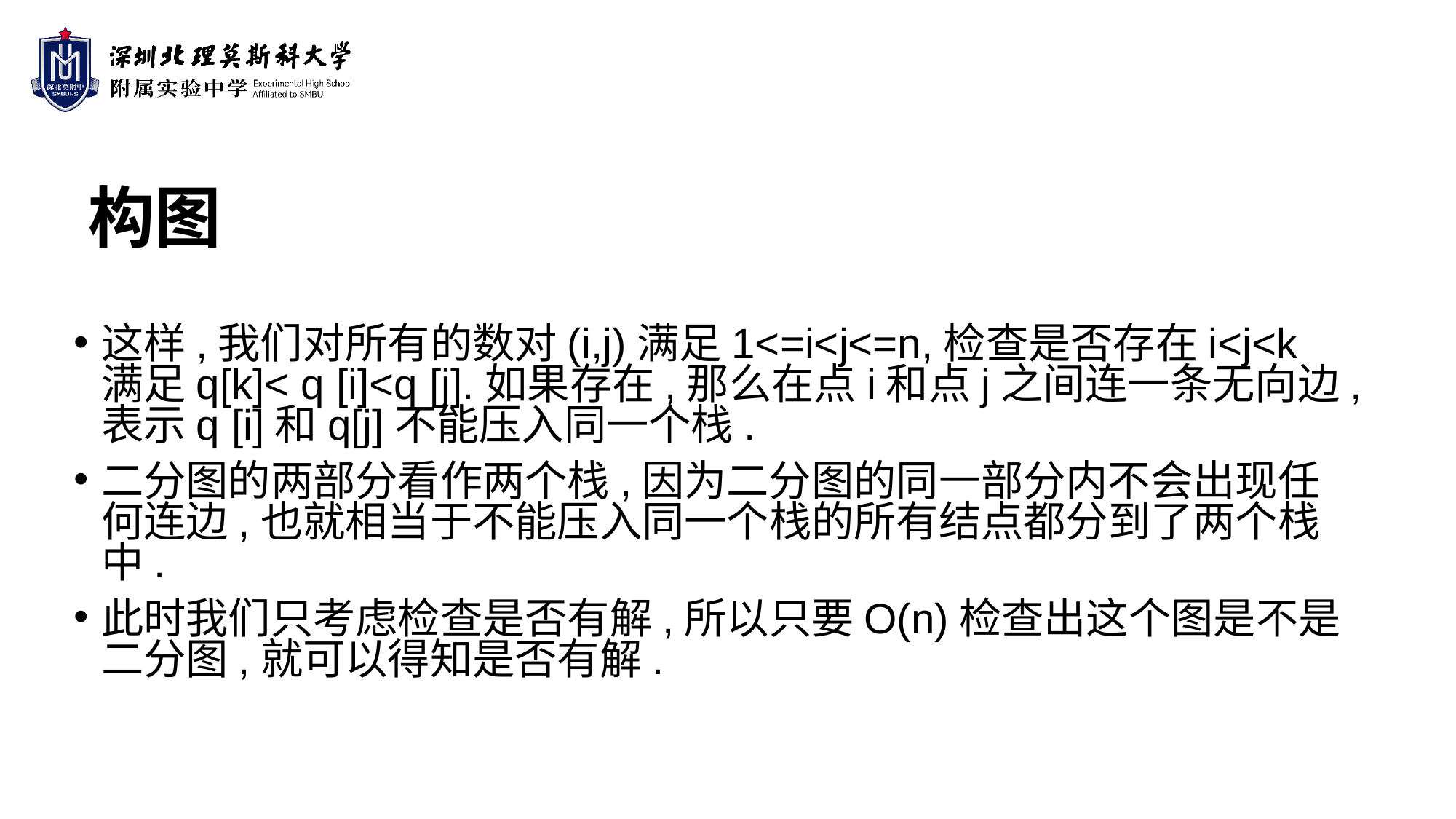

构图
这样,我们对所有的数对(i,j)满足1<=i<j<=n,检查是否存在i<j<k满足q[k]< q [i]<q [j].如果存在,那么在点i和点j之间连一条无向边,表示q [i]和q[j]不能压入同一个栈.
二分图的两部分看作两个栈,因为二分图的同一部分内不会出现任何连边,也就相当于不能压入同一个栈的所有结点都分到了两个栈中.
此时我们只考虑检查是否有解,所以只要O(n)检查出这个图是不是二分图,就可以得知是否有解.